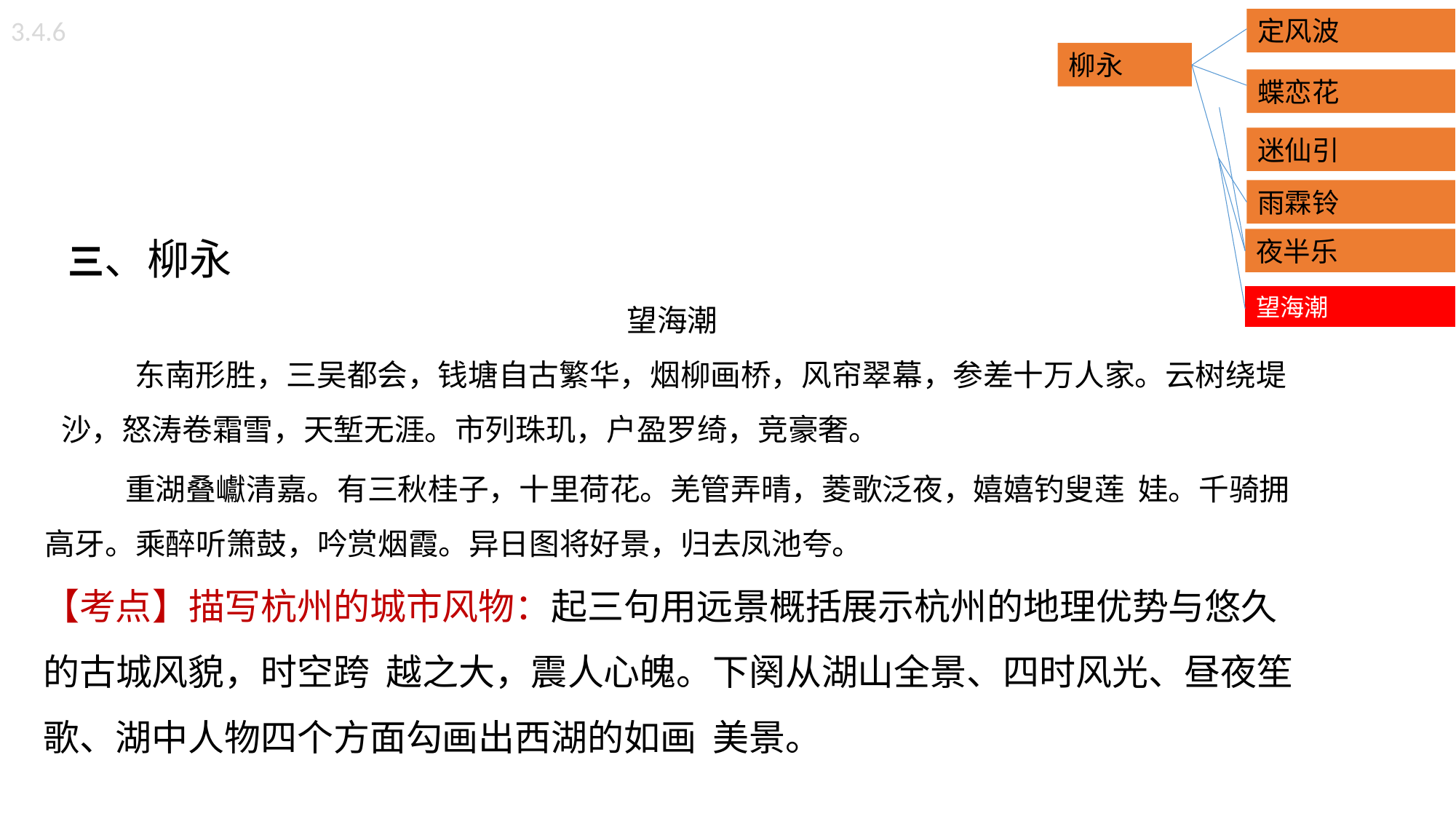

定风波
3.4.6
柳永
蝶恋花
迷仙引
雨霖铃
  三、柳永
望海潮
          东南形胜，三吴都会，钱塘自古繁华，烟柳画桥，风帘翠幕，参差十万人家。云树绕堤沙，怒涛卷霜雪，天堑无涯。市列珠玑，户盈罗绮，竞豪奢。
           重湖叠巘清嘉。有三秋桂子，十里荷花。羌管弄晴，菱歌泛夜，嬉嬉钓叟莲  娃。千骑拥高牙。乘醉听箫鼓，吟赏烟霞。异日图将好景，归去凤池夸。
【考点】描写杭州的城市风物：起三句用远景概括展示杭州的地理优势与悠久的古城风貌，时空跨  越之大，震人心魄。下阕从湖山全景、四时风光、昼夜笙歌、湖中人物四个方面勾画出西湖的如画  美景。
夜半乐
望海潮